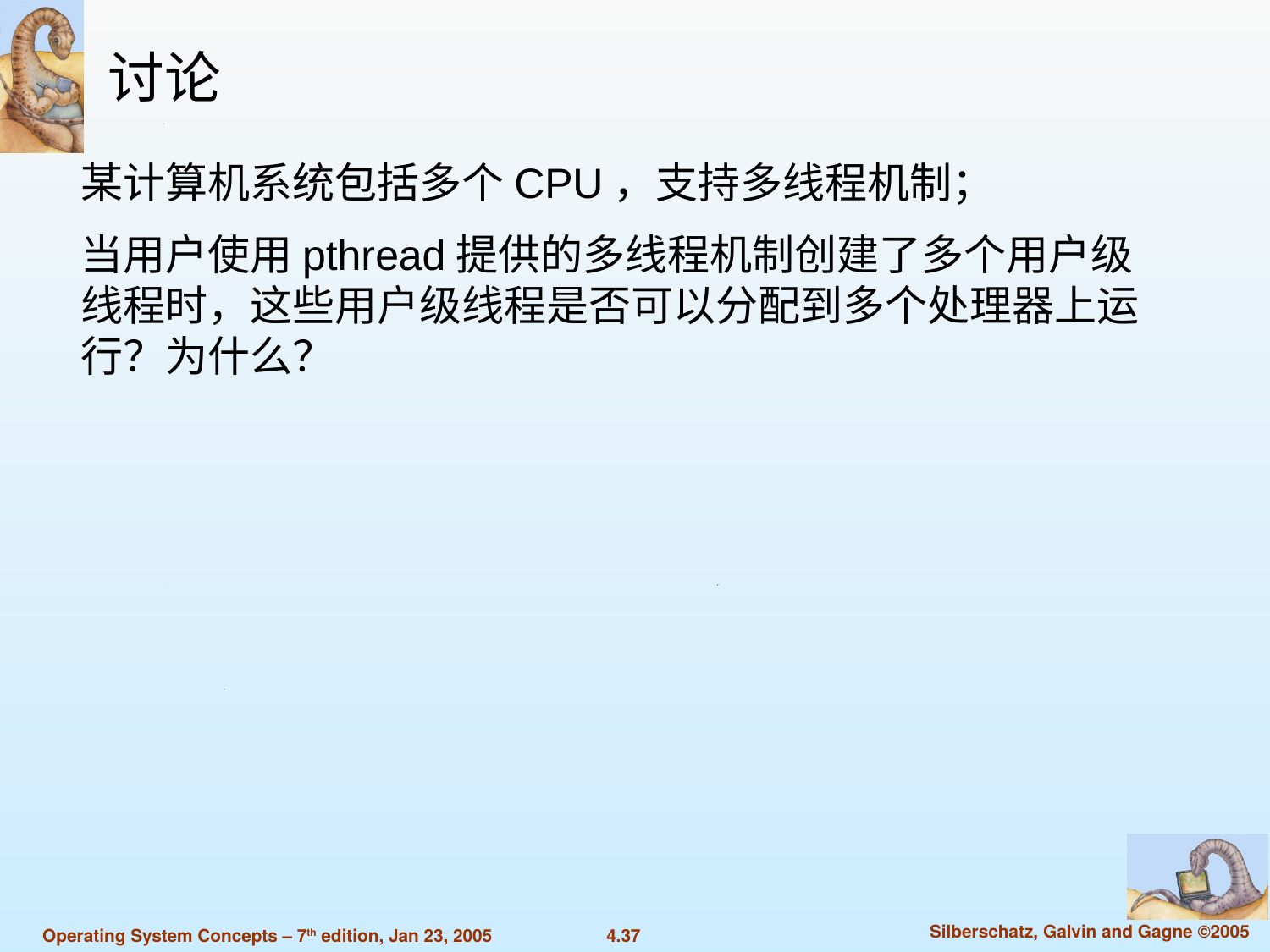

讨论
某计算机系统包括多个CPU，支持多线程机制；
当用户使用pthread提供的多线程机制创建了多个用户级线程时，这些用户级线程是否可以分配到多个处理器上运行？为什么？